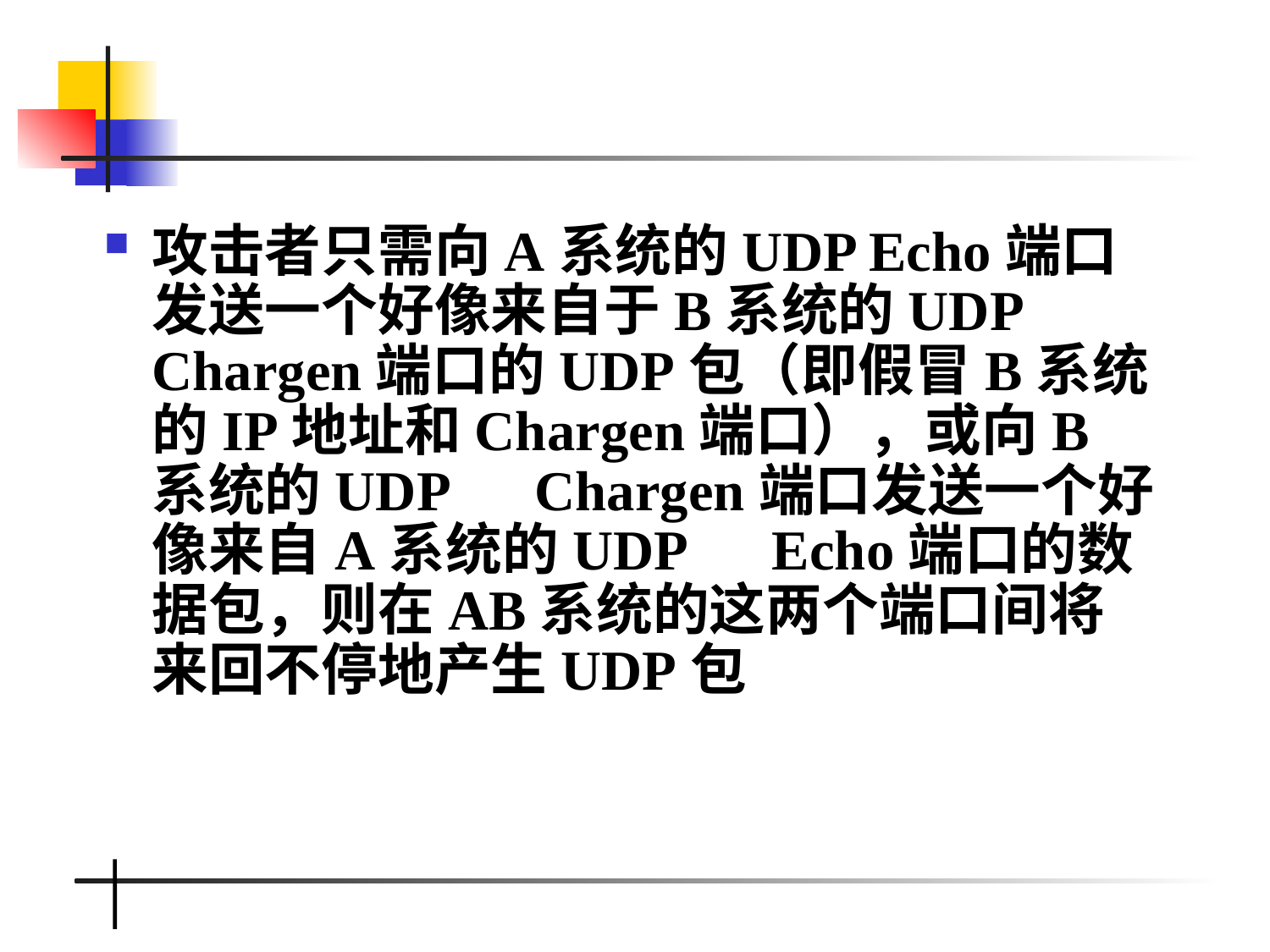

#
攻击者只需向A系统的UDP Echo端口发送一个好像来自于B系统的UDP　Chargen端口的UDP包（即假冒B系统的IP地址和Chargen端口），或向B系统的UDP　Chargen端口发送一个好像来自A系统的UDP　Echo端口的数据包，则在AB系统的这两个端口间将来回不停地产生UDP包